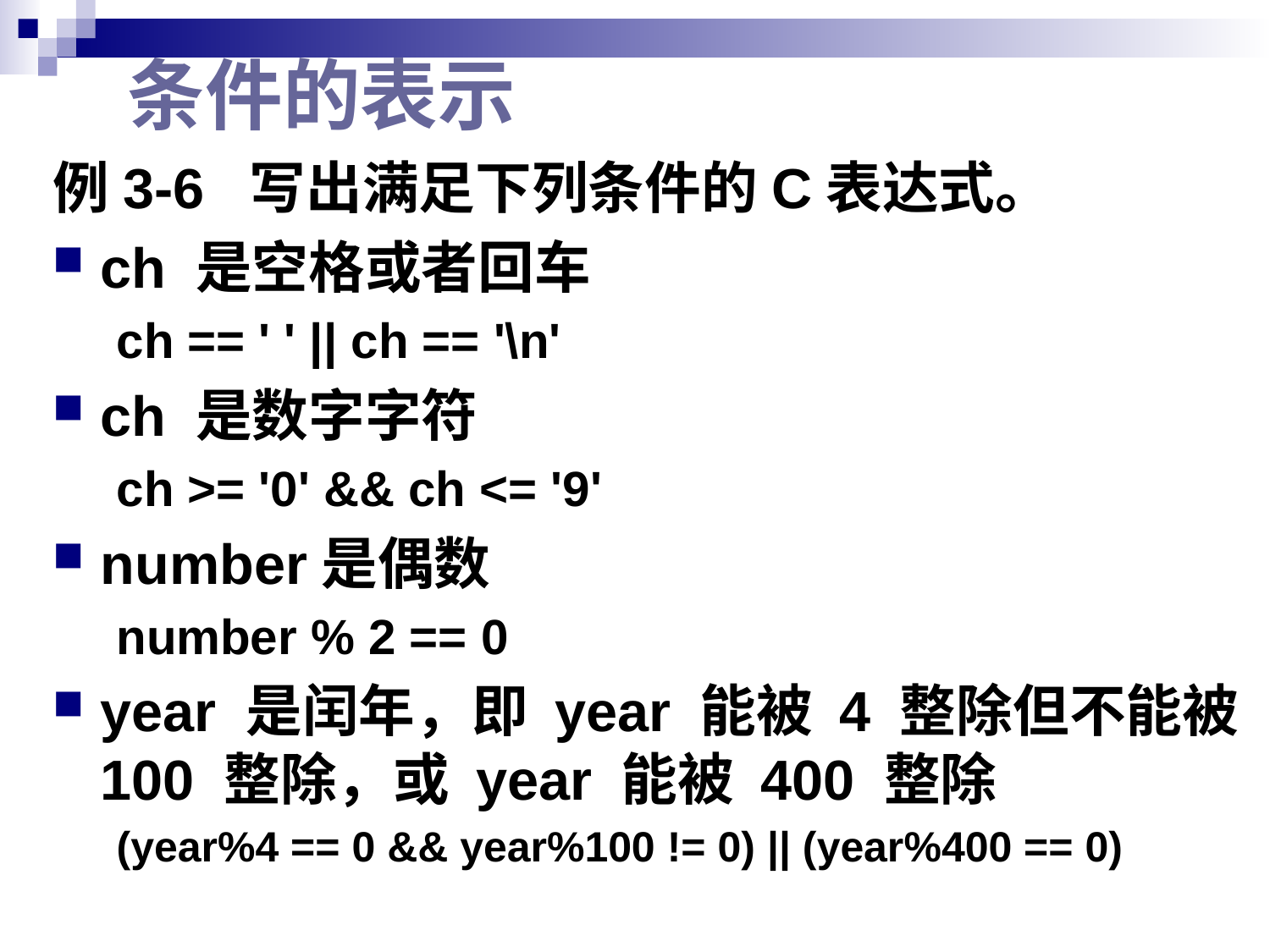

# 条件的表示
例3-6  写出满足下列条件的C表达式。
ch 是空格或者回车
ch == ' ' || ch == '\n'
ch 是数字字符
ch >= '0' && ch <= '9'
number是偶数
number % 2 == 0
year 是闰年，即 year 能被 4 整除但不能被 100 整除，或 year 能被 400 整除
(year%4 == 0 && year%100 != 0) || (year%400 == 0)